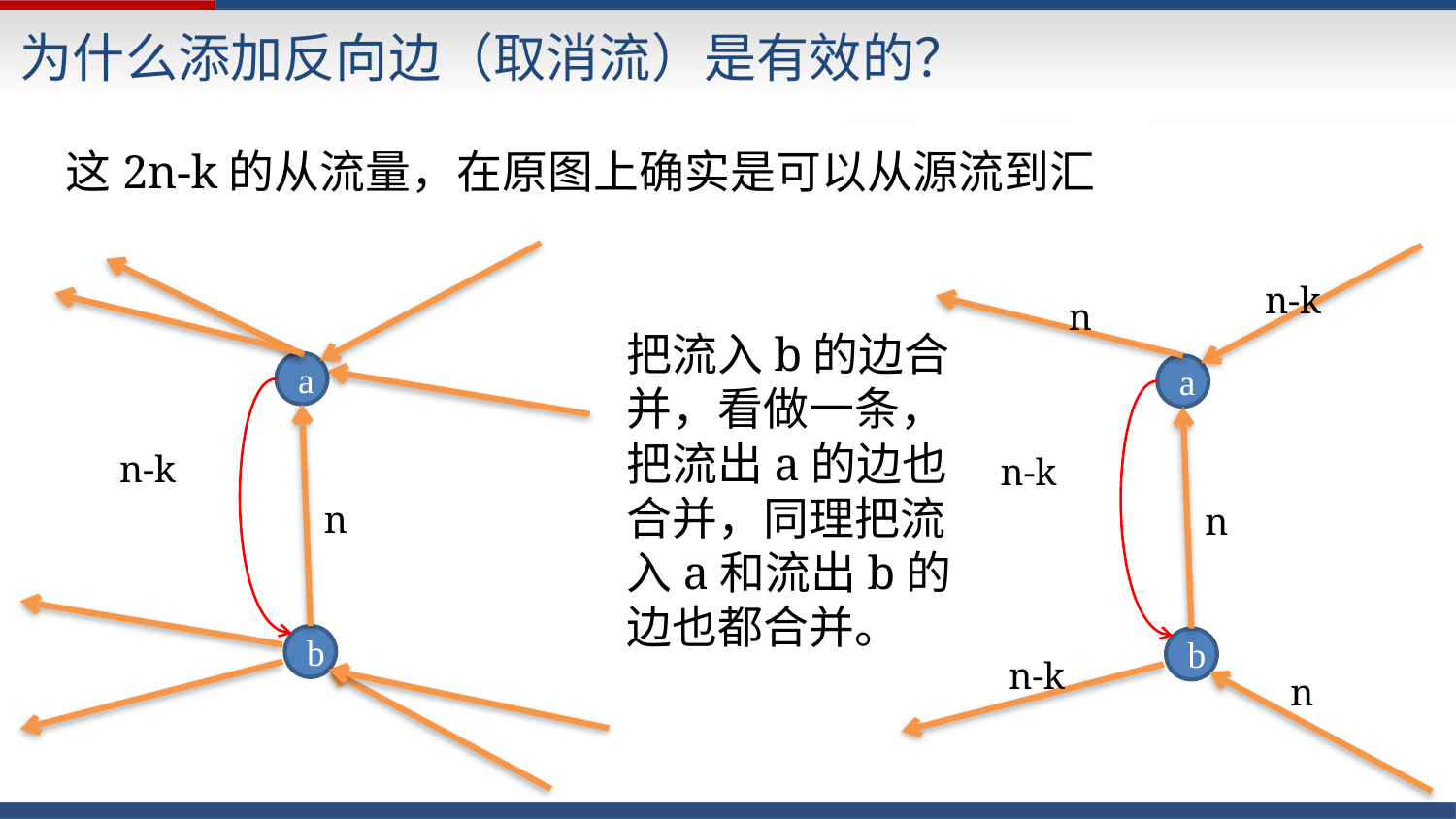

为什么添加反向边（取消流）是有效的？
这2n-k的从流量，在原图上确实是可以从源流到汇
n-k
n
把流入b的边合并，看做一条，把流出a的边也合并，同理把流入a和流出b的边也都合并。
a
a
n-k
n-k
n
n
b
b
n-k
n